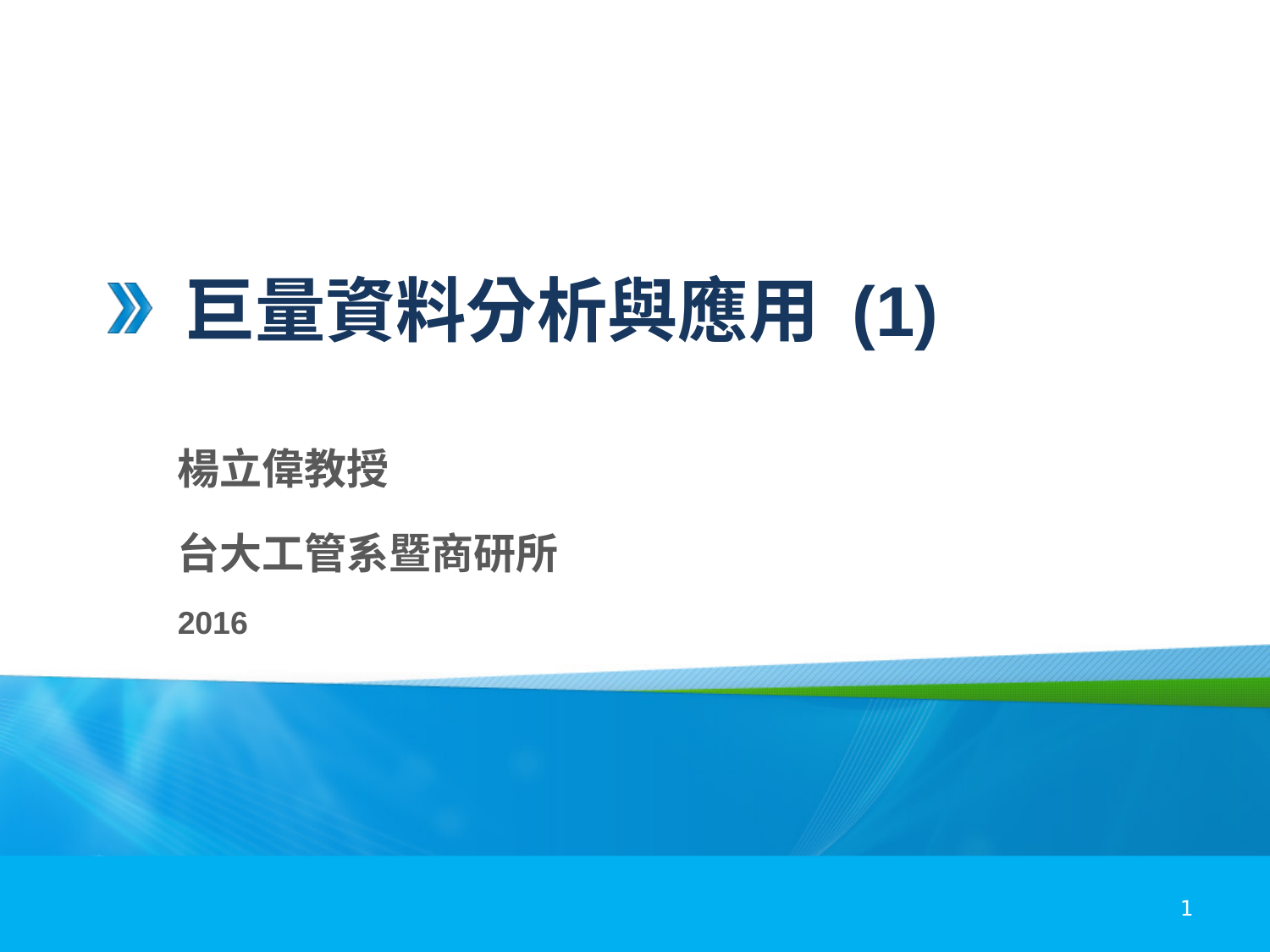

# 巨量資料分析與應用 (1)
楊立偉教授
台大工管系暨商研所
2016
1